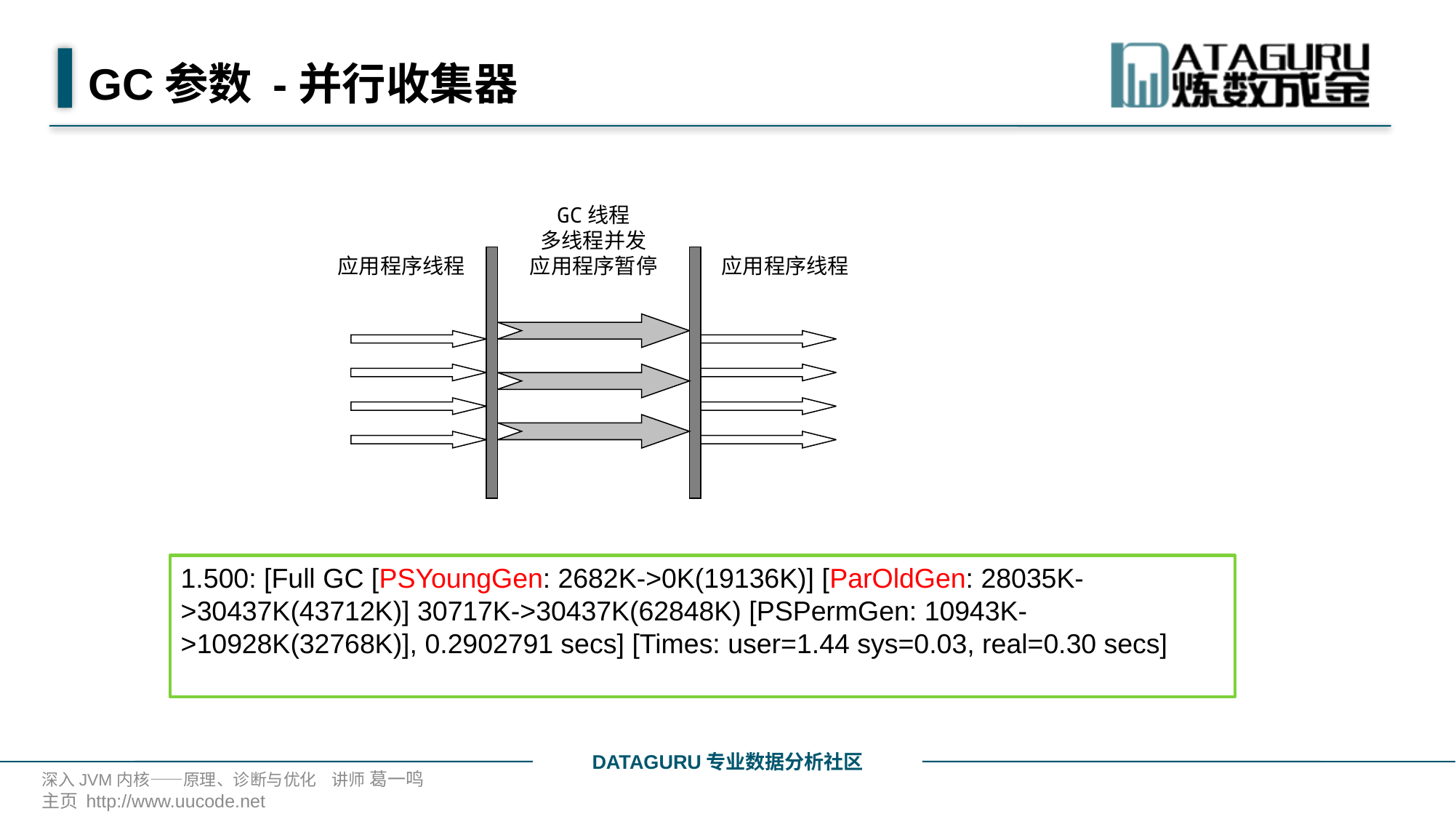

# GC参数 -并行收集器

GC线程
多线程并发
应用程序暂停
应用程序线程

应用程序线程

1.500: [Full GC [PSYoungGen: 2682K->0K(19136K)] [ParOldGen: 28035K->30437K(43712K)] 30717K->30437K(62848K) [PSPermGen: 10943K->10928K(32768K)], 0.2902791 secs] [Times: user=1.44 sys=0.03, real=0.30 secs]